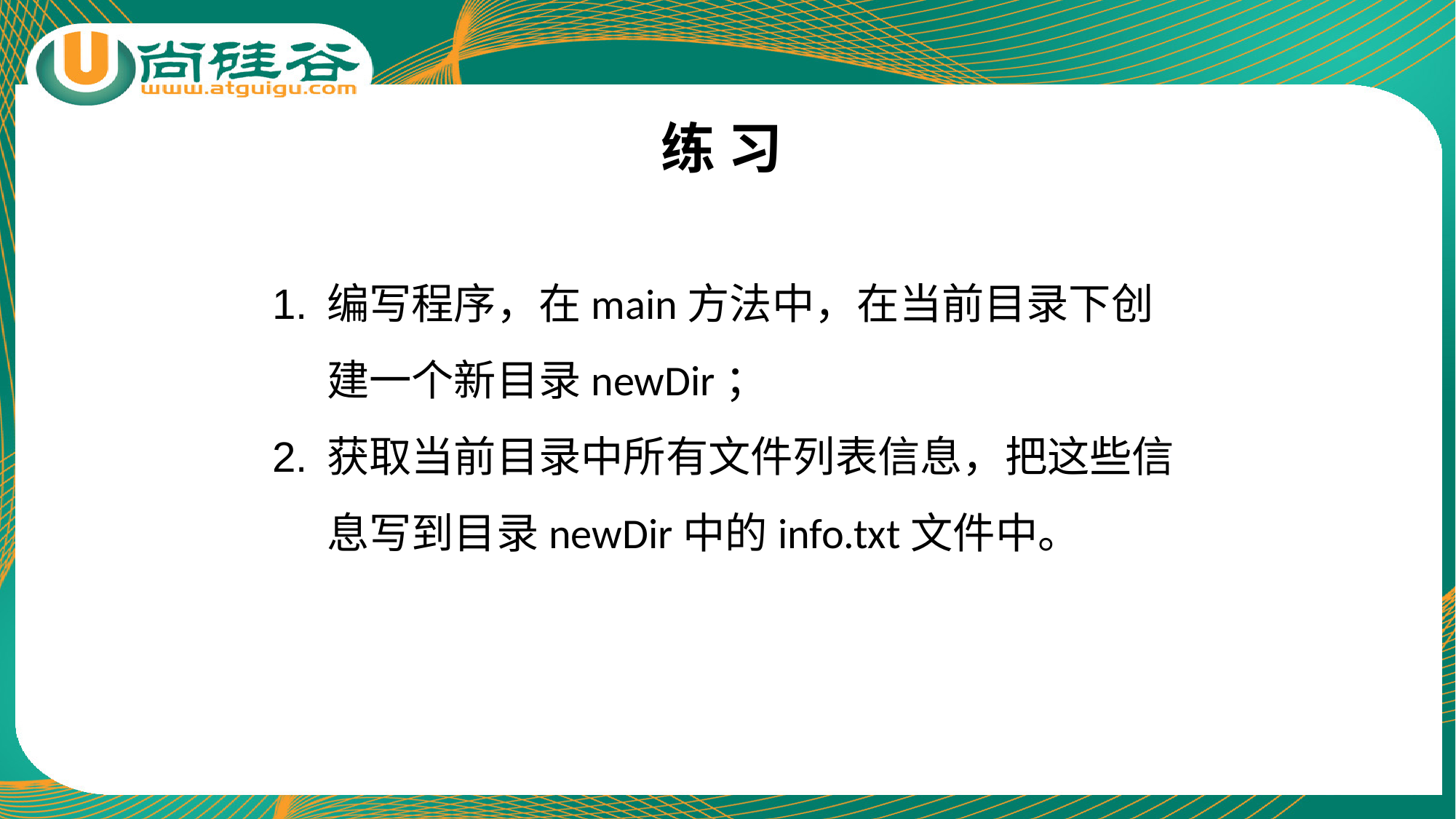

练 习
编写程序，在main方法中，在当前目录下创建一个新目录newDir；
获取当前目录中所有文件列表信息，把这些信息写到目录newDir中的info.txt文件中。